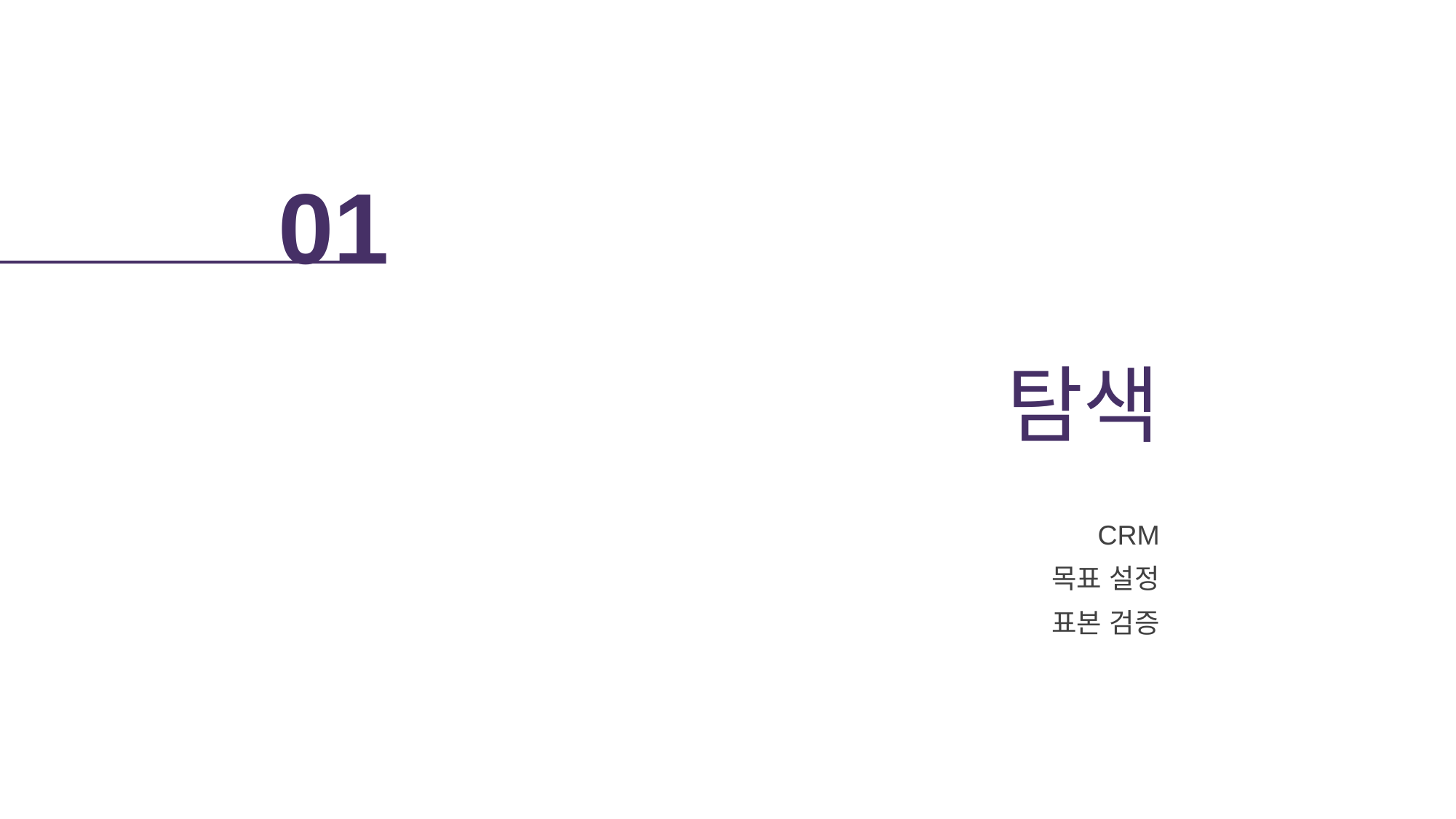

01
탐색
CRM
목표 설정
표본 검증